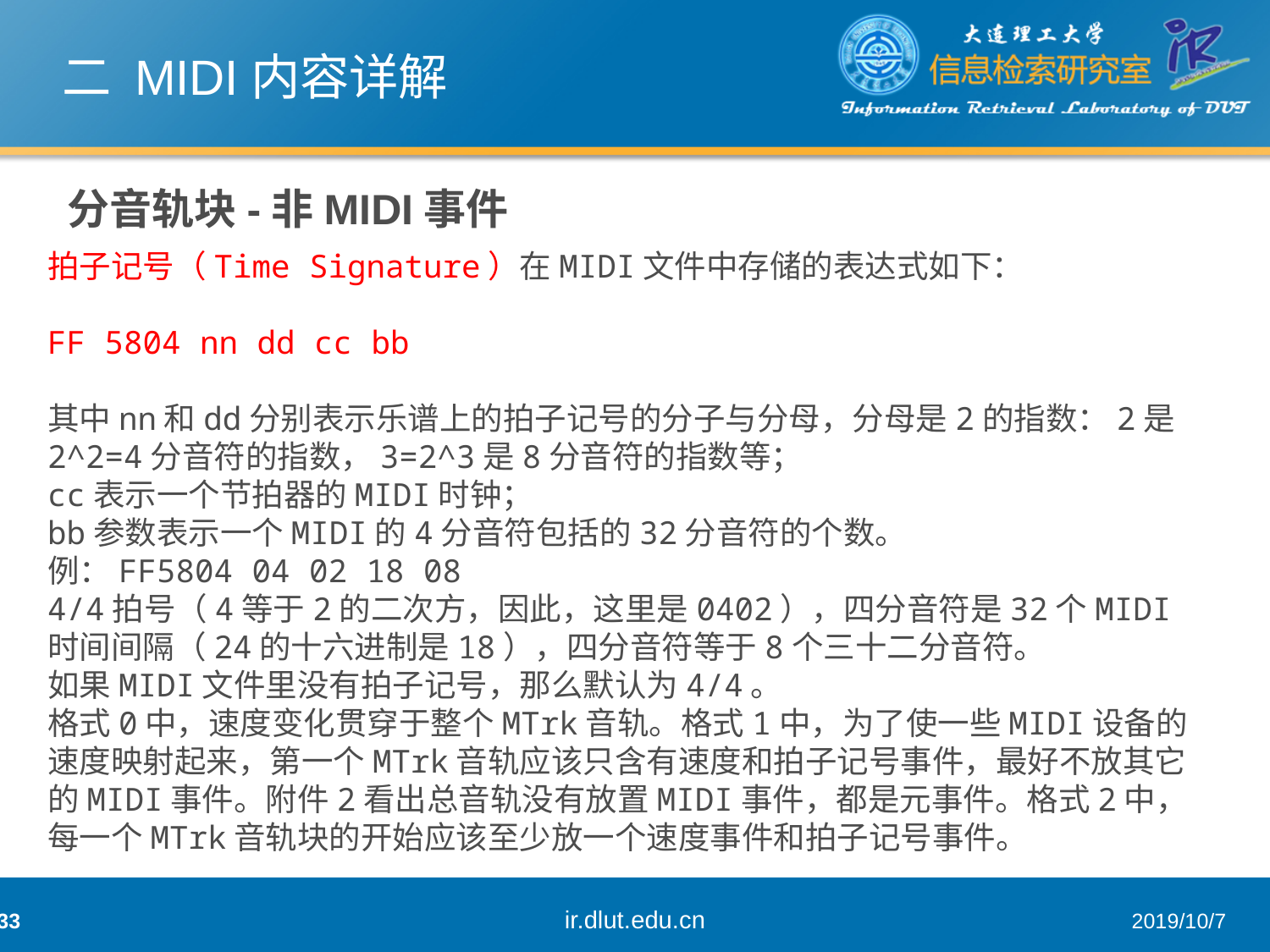

# 二 MIDI内容详解
分音轨块-非MIDI事件
拍子记号（Time Signature）在MIDI文件中存储的表达式如下：

FF 5804 nn dd cc bb

其中nn和dd分别表示乐谱上的拍子记号的分子与分母，分母是2的指数：2是2^2=4分音符的指数，3=2^3是8分音符的指数等；
cc表示一个节拍器的MIDI时钟；
bb参数表示一个MIDI的4分音符包括的32分音符的个数。
例：FF5804 04 02 18 08
4/4拍号（4等于2的二次方，因此，这里是0402），四分音符是32个MIDI时间间隔（24的十六进制是18），四分音符等于8个三十二分音符。
如果MIDI文件里没有拍子记号，那么默认为4/4。
格式0中，速度变化贯穿于整个MTrk音轨。格式1中，为了使一些MIDI设备的速度映射起来，第一个MTrk音轨应该只含有速度和拍子记号事件，最好不放其它的MIDI事件。附件2看出总音轨没有放置MIDI事件，都是元事件。格式2中，每一个MTrk音轨块的开始应该至少放一个速度事件和拍子记号事件。